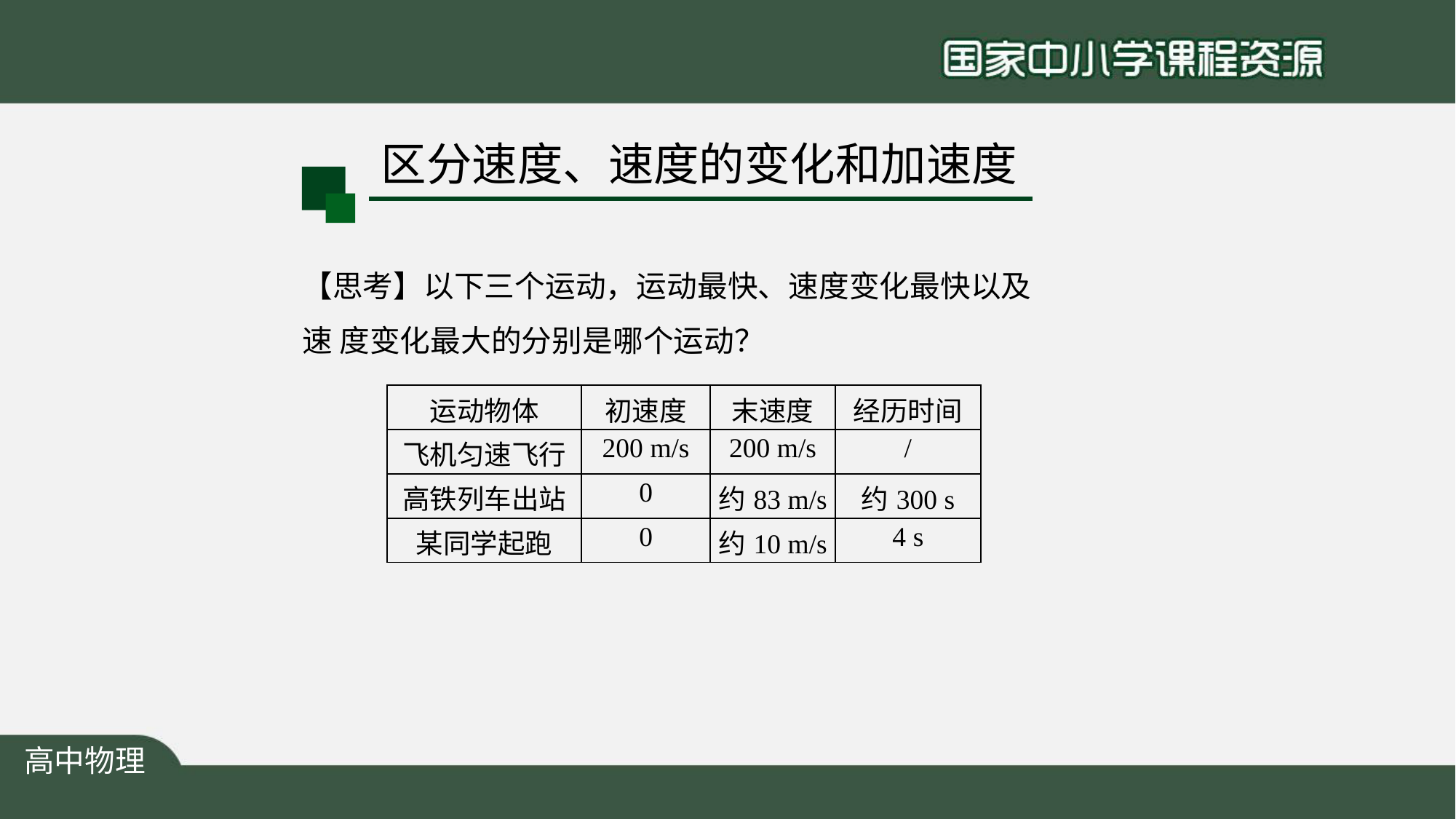

# 区分速度、速度的变化和加速度

【思考】以下三个运动，运动最快、速度变化最快以及速 度变化最大的分别是哪个运动？
| 运动物体 | 初速度 | 末速度 | 经历时间 |
| --- | --- | --- | --- |
| 飞机匀速飞行 | 200 m/s | 200 m/s | / |
| 高铁列车出站 | 0 | 约83 m/s | 约300 s |
| 某同学起跑 | 0 | 约10 m/s | 4 s |
高中物理